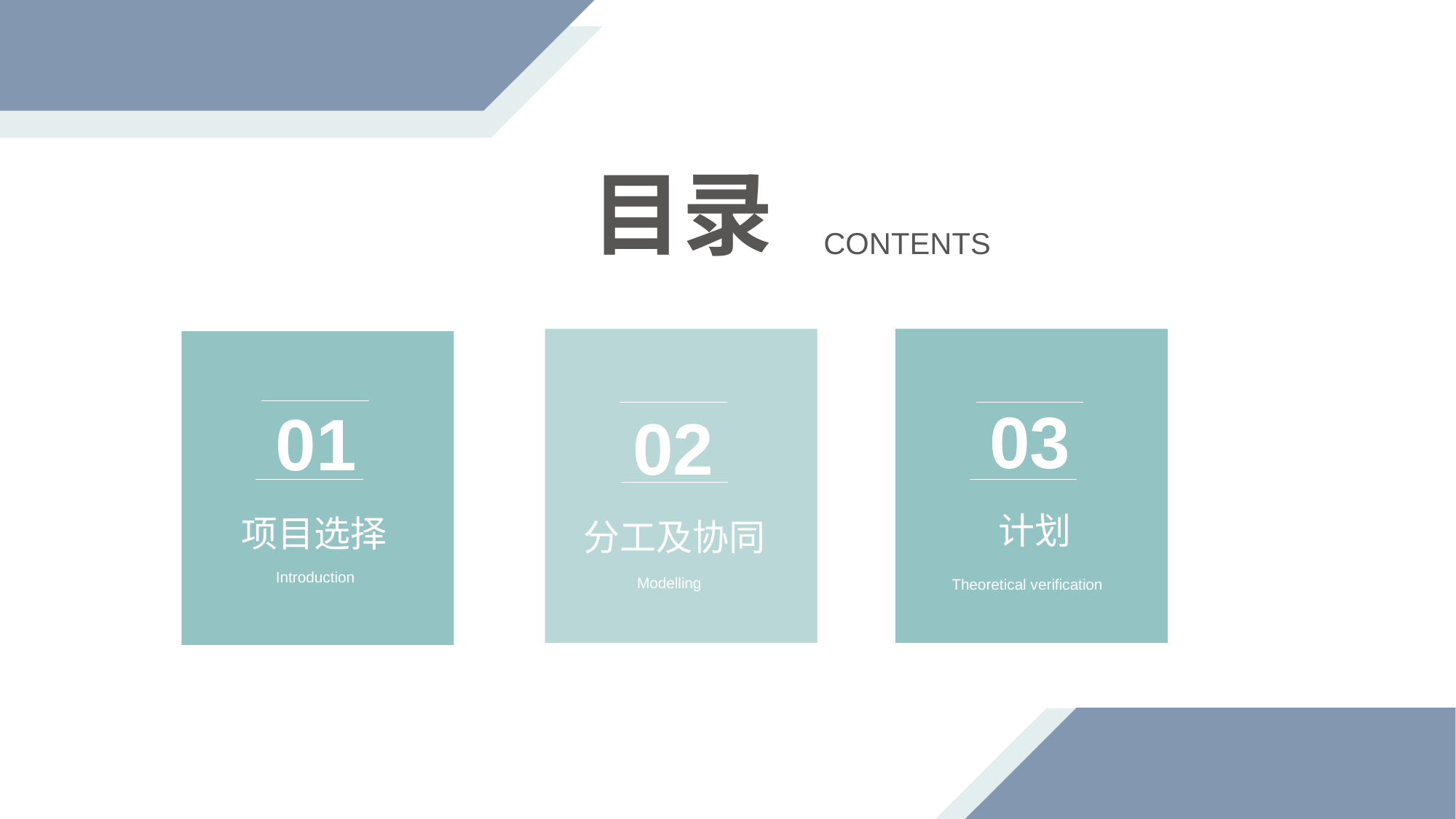

目录
 CONTENTS

02
分工及协同
Modelling

03
计划
Theoretical verification

01
项目选择
Introduction